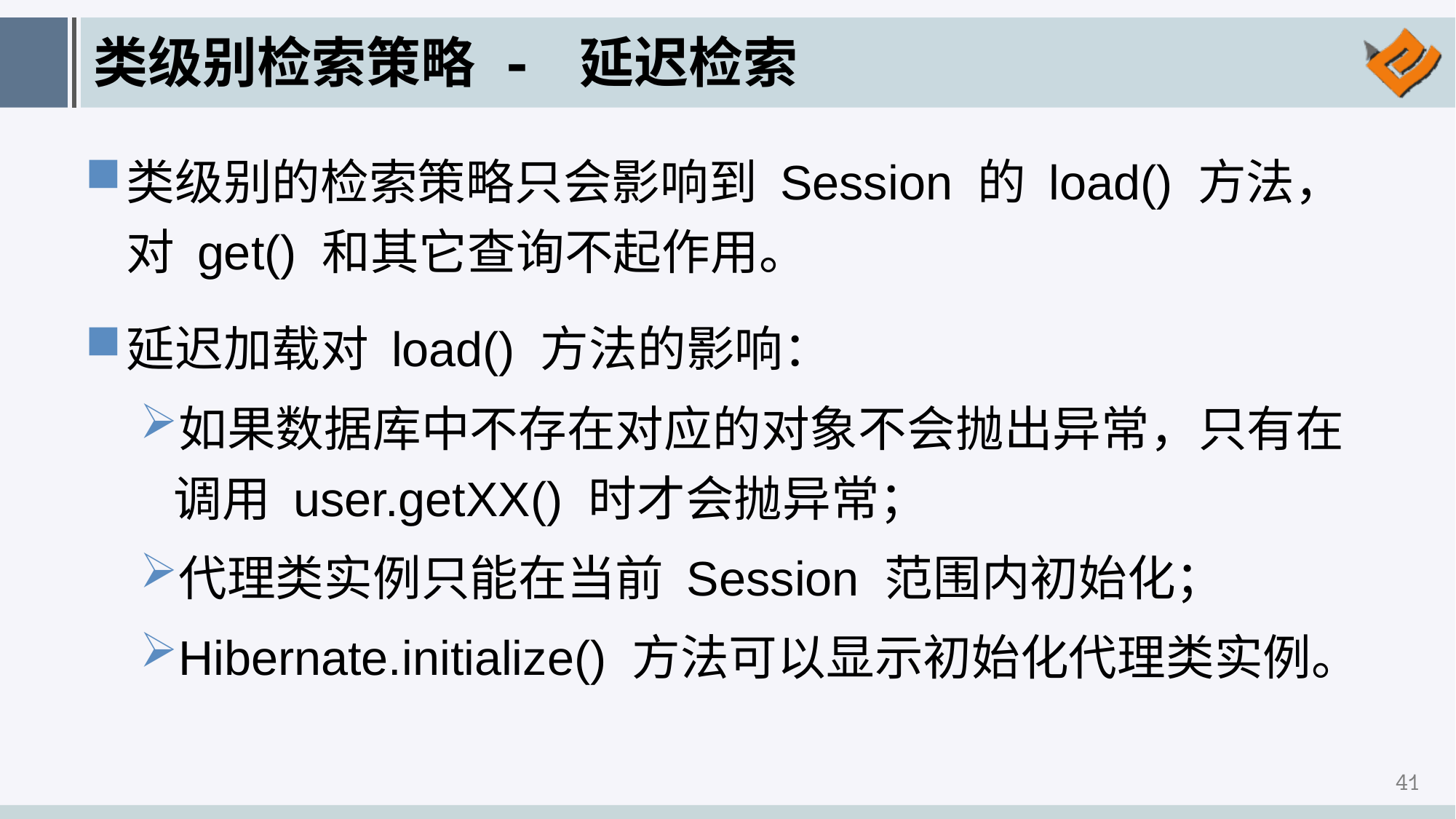

# 类级别检索策略 - 延迟检索
类级别的检索策略只会影响到 Session 的 load() 方法，对 get() 和其它查询不起作用。
延迟加载对 load() 方法的影响：
如果数据库中不存在对应的对象不会抛出异常，只有在调用 user.getXX() 时才会抛异常；
代理类实例只能在当前 Session 范围内初始化；
Hibernate.initialize() 方法可以显示初始化代理类实例。